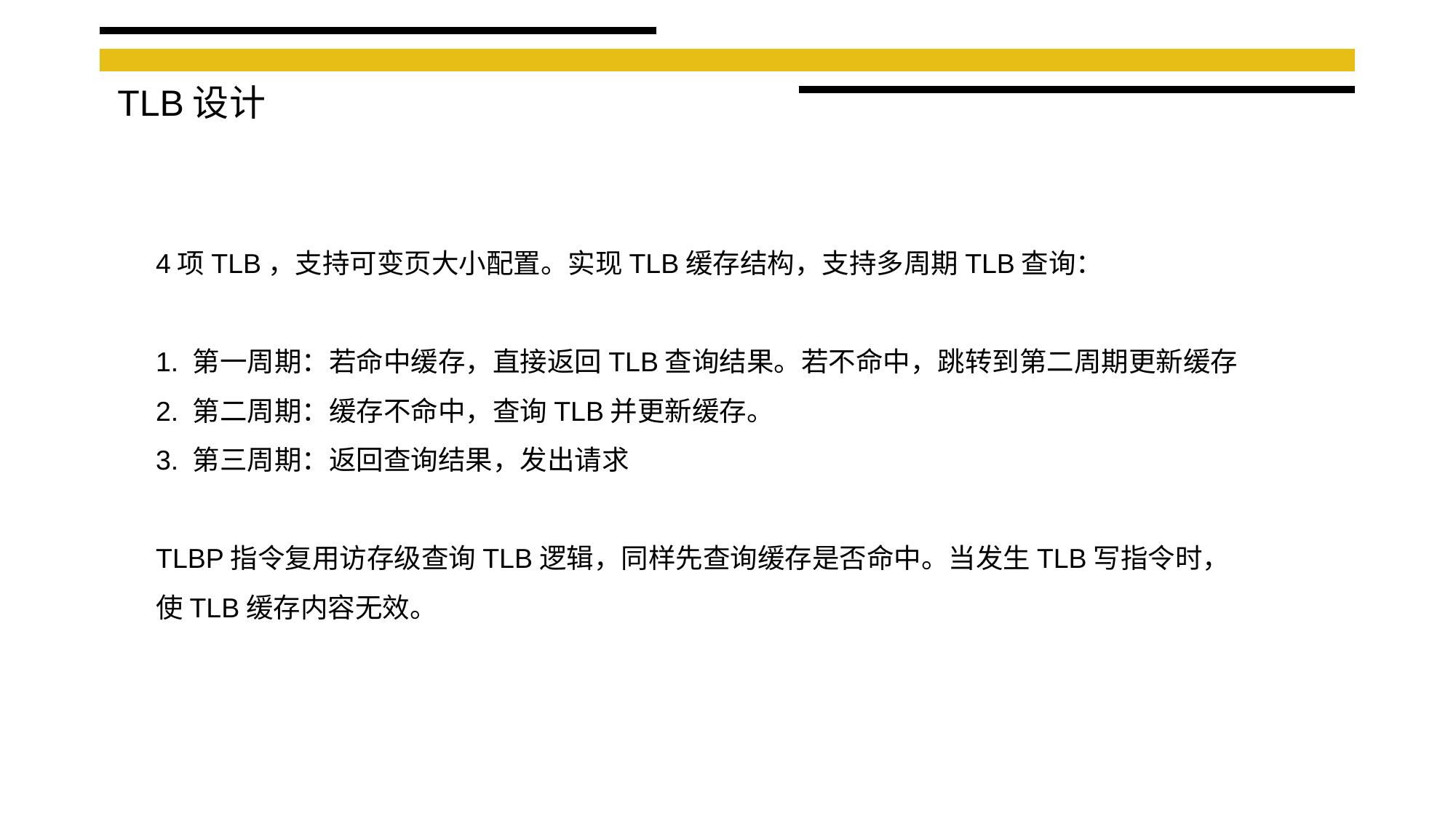

TLB设计
4项TLB，支持可变页大小配置。实现TLB缓存结构，支持多周期TLB查询：

1. 第一周期：若命中缓存，直接返回TLB查询结果。若不命中，跳转到第二周期更新缓存
2. 第二周期：缓存不命中，查询TLB并更新缓存。
3. 第三周期：返回查询结果，发出请求

TLBP指令复用访存级查询TLB逻辑，同样先查询缓存是否命中。当发生TLB写指令时，使TLB缓存内容无效。